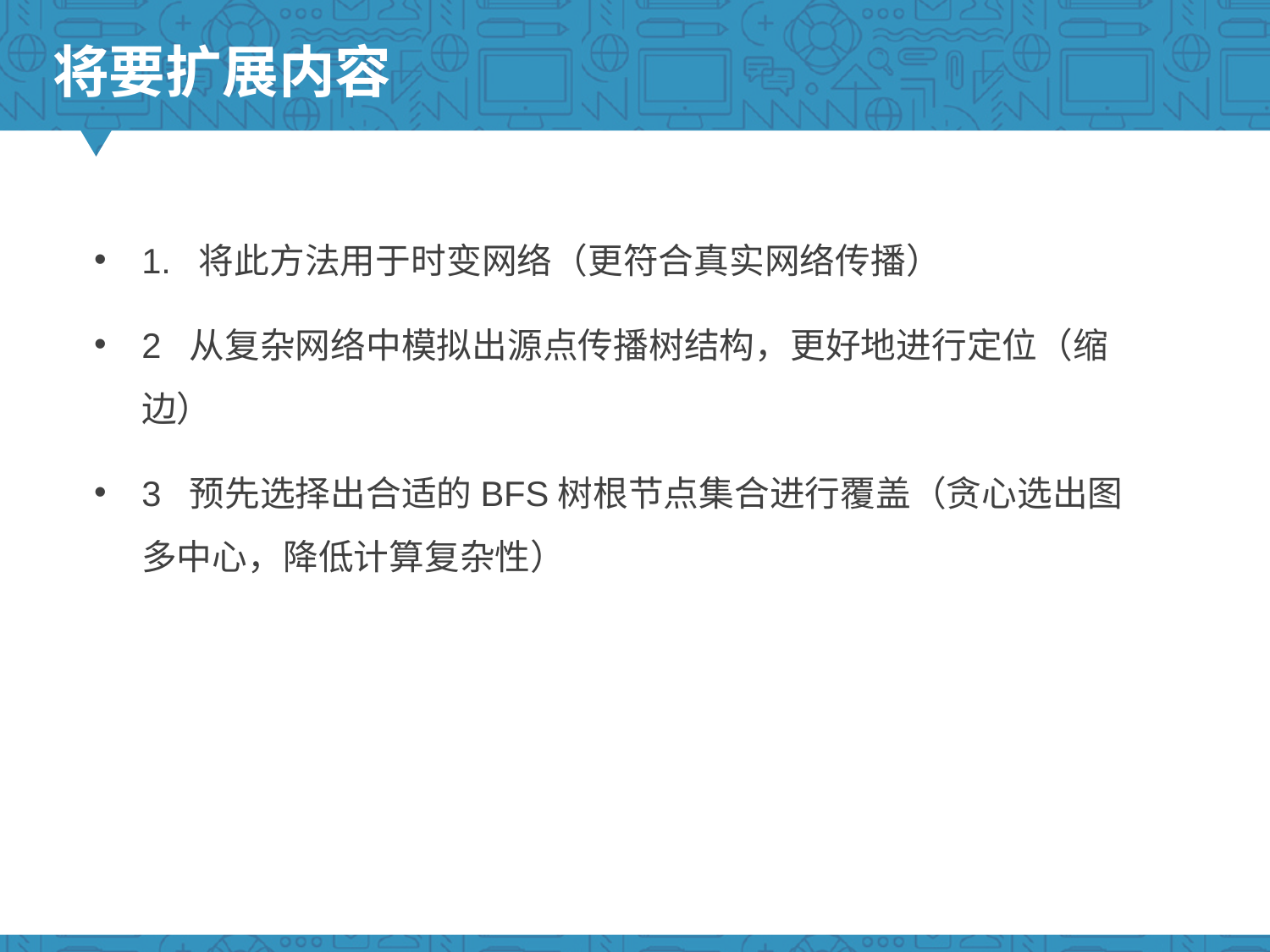

将要扩展内容
19
1.  将此方法用于时变网络（更符合真实网络传播）
2  从复杂网络中模拟出源点传播树结构，更好地进行定位（缩边）
3  预先选择出合适的BFS树根节点集合进行覆盖（贪心选出图多中心，降低计算复杂性）